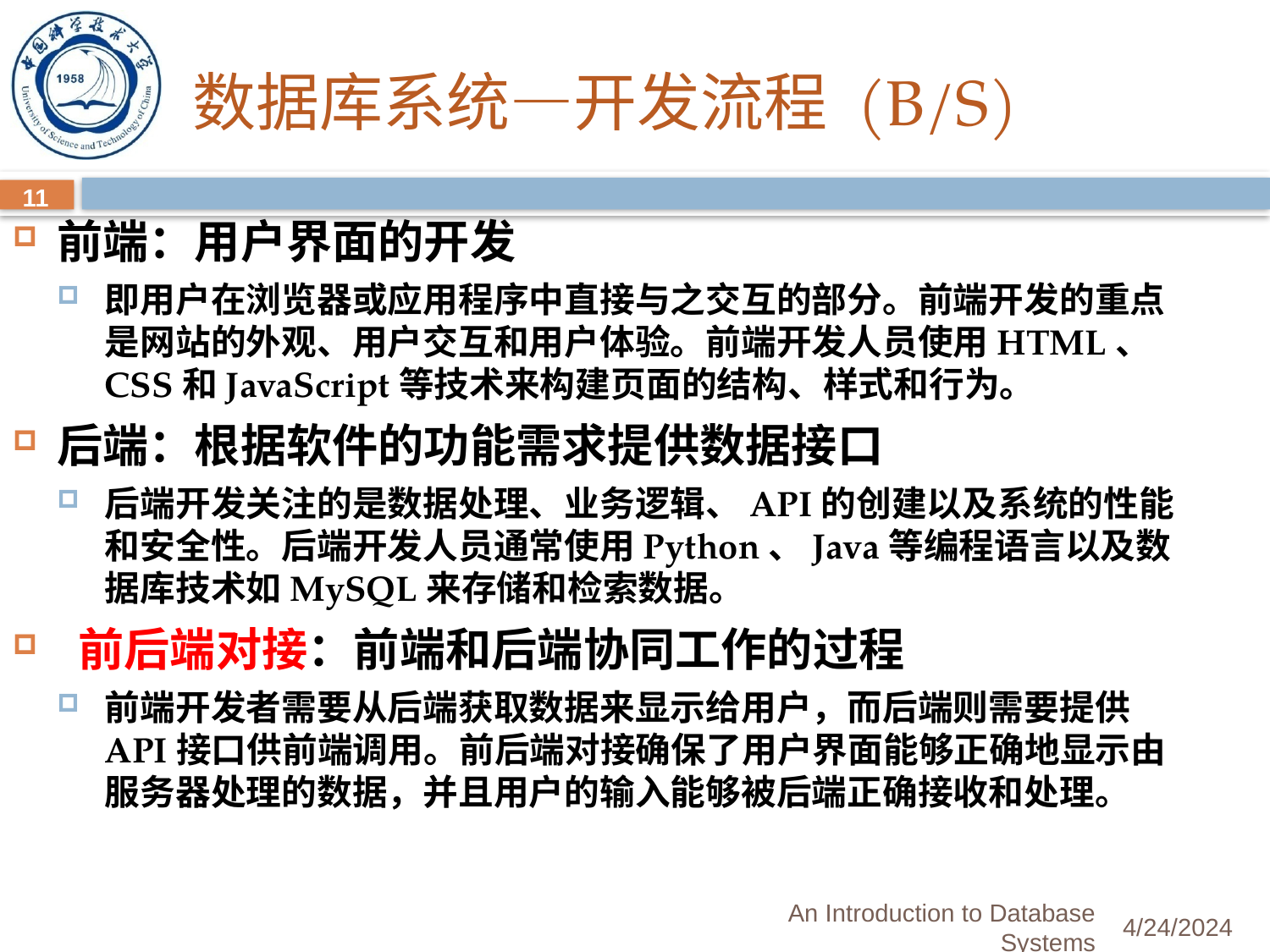

# 数据库系统—开发流程 (B/S)
11
前端：用户界面的开发
即用户在浏览器或应用程序中直接与之交互的部分。前端开发的重点是网站的外观、用户交互和用户体验。前端开发人员使用HTML、CSS和JavaScript等技术来构建页面的结构、样式和行为。
后端：根据软件的功能需求提供数据接口
后端开发关注的是数据处理、业务逻辑、API的创建以及系统的性能和安全性。后端开发人员通常使用Python、Java等编程语言以及数据库技术如MySQL来存储和检索数据。
 前后端对接：前端和后端协同工作的过程
前端开发者需要从后端获取数据来显示给用户，而后端则需要提供API接口供前端调用。前后端对接确保了用户界面能够正确地显示由服务器处理的数据，并且用户的输入能够被后端正确接收和处理。
An Introduction to Database Systems
4/24/2024